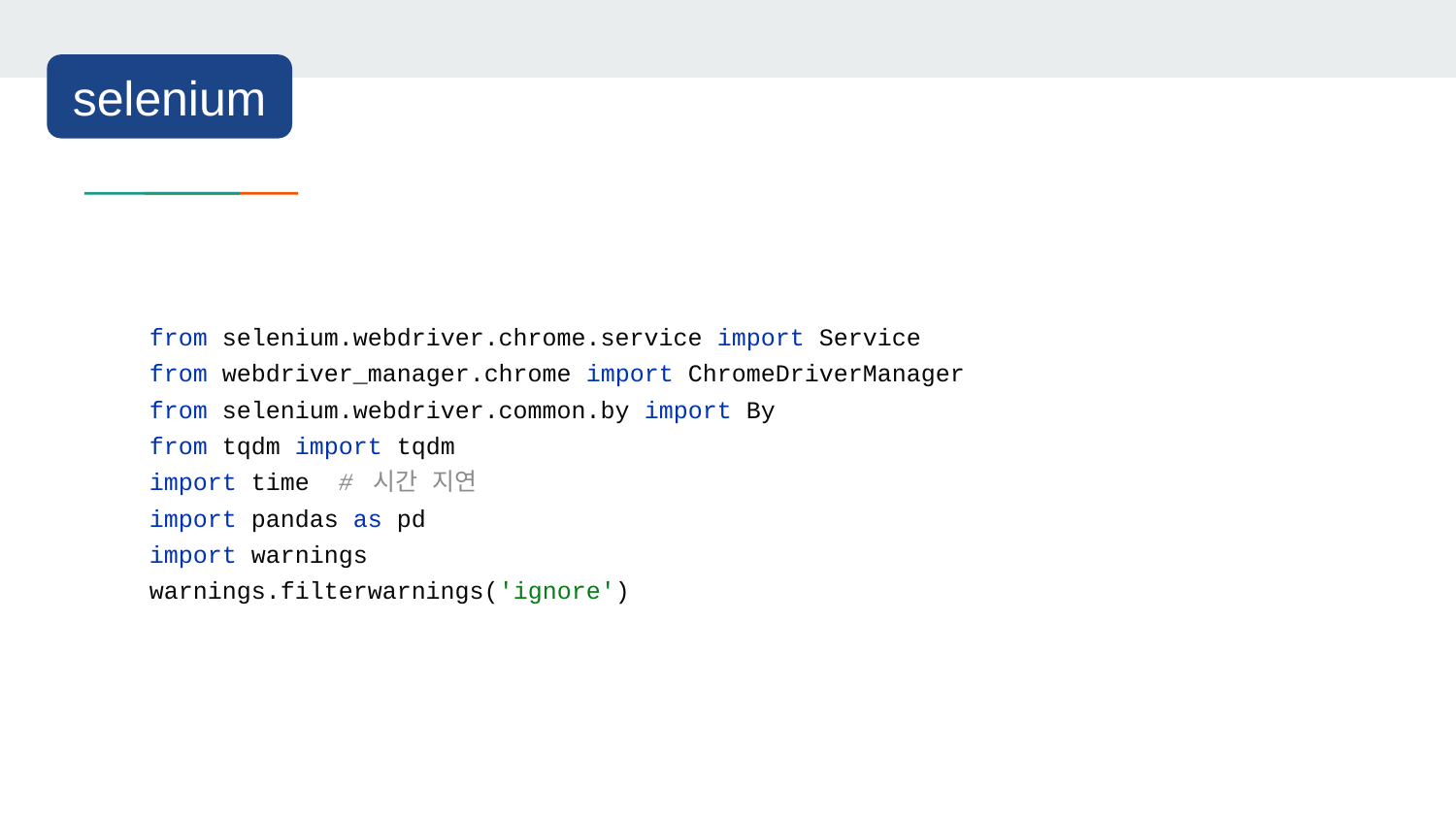

selenium
from selenium.webdriver.chrome.service import Service
from webdriver_manager.chrome import ChromeDriverManager
from selenium.webdriver.common.by import By
from tqdm import tqdm
import time  # 시간 지연
import pandas as pd
import warnings
warnings.filterwarnings('ignore')